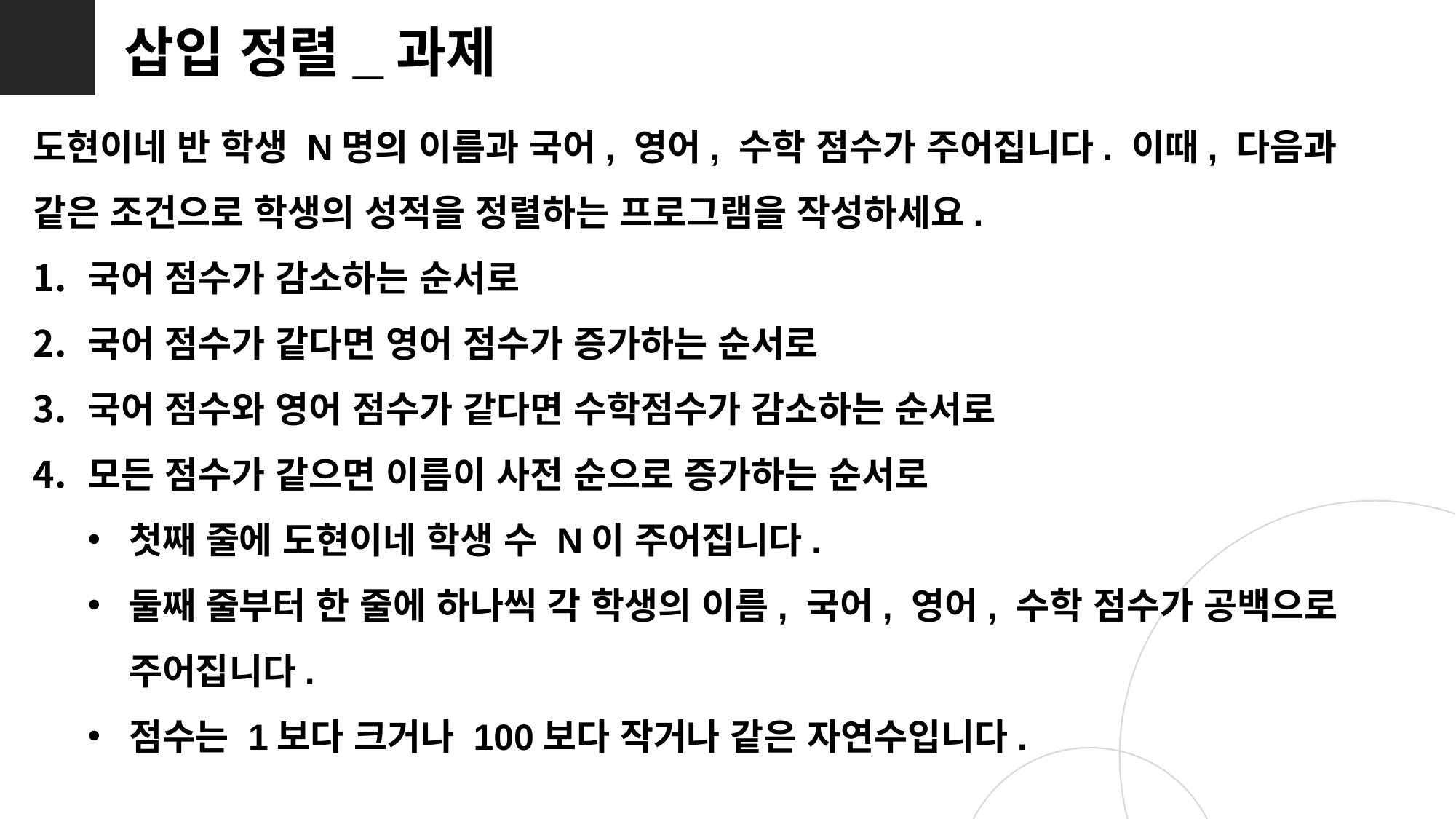

삽입 정렬_과제
도현이네 반 학생 N명의 이름과 국어, 영어, 수학 점수가 주어집니다. 이때, 다음과 같은 조건으로 학생의 성적을 정렬하는 프로그램을 작성하세요.
국어 점수가 감소하는 순서로
국어 점수가 같다면 영어 점수가 증가하는 순서로
국어 점수와 영어 점수가 같다면 수학점수가 감소하는 순서로
모든 점수가 같으면 이름이 사전 순으로 증가하는 순서로
첫째 줄에 도현이네 학생 수 N이 주어집니다.
둘째 줄부터 한 줄에 하나씩 각 학생의 이름, 국어, 영어, 수학 점수가 공백으로 주어집니다.
점수는 1보다 크거나 100보다 작거나 같은 자연수입니다.